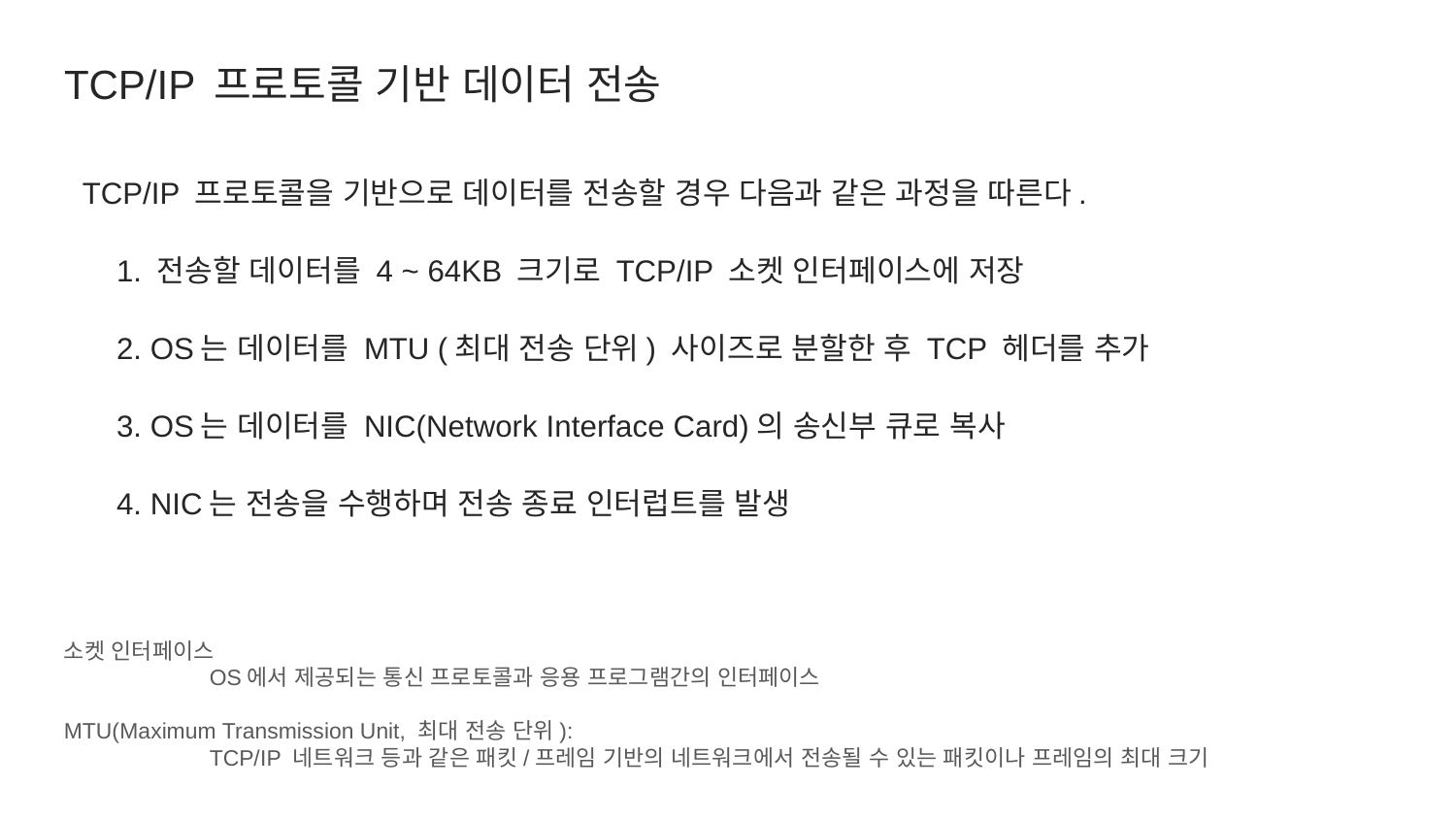

# TCP/IP 프로토콜 기반 데이터 전송
TCP/IP 프로토콜을 기반으로 데이터를 전송할 경우 다음과 같은 과정을 따른다.

    1. 전송할 데이터를 4 ~ 64KB 크기로 TCP/IP 소켓 인터페이스에 저장

    2. OS는 데이터를 MTU (최대 전송 단위) 사이즈로 분할한 후 TCP 헤더를 추가

    3. OS는 데이터를 NIC(Network Interface Card)의 송신부 큐로 복사

    4. NIC는 전송을 수행하며 전송 종료 인터럽트를 발생
소켓 인터페이스
	OS에서 제공되는 통신 프로토콜과 응용 프로그램간의 인터페이스

MTU(Maximum Transmission Unit, 최대 전송 단위):
	TCP/IP 네트워크 등과 같은 패킷/프레임 기반의 네트워크에서 전송될 수 있는 패킷이나 프레임의 최대 크기